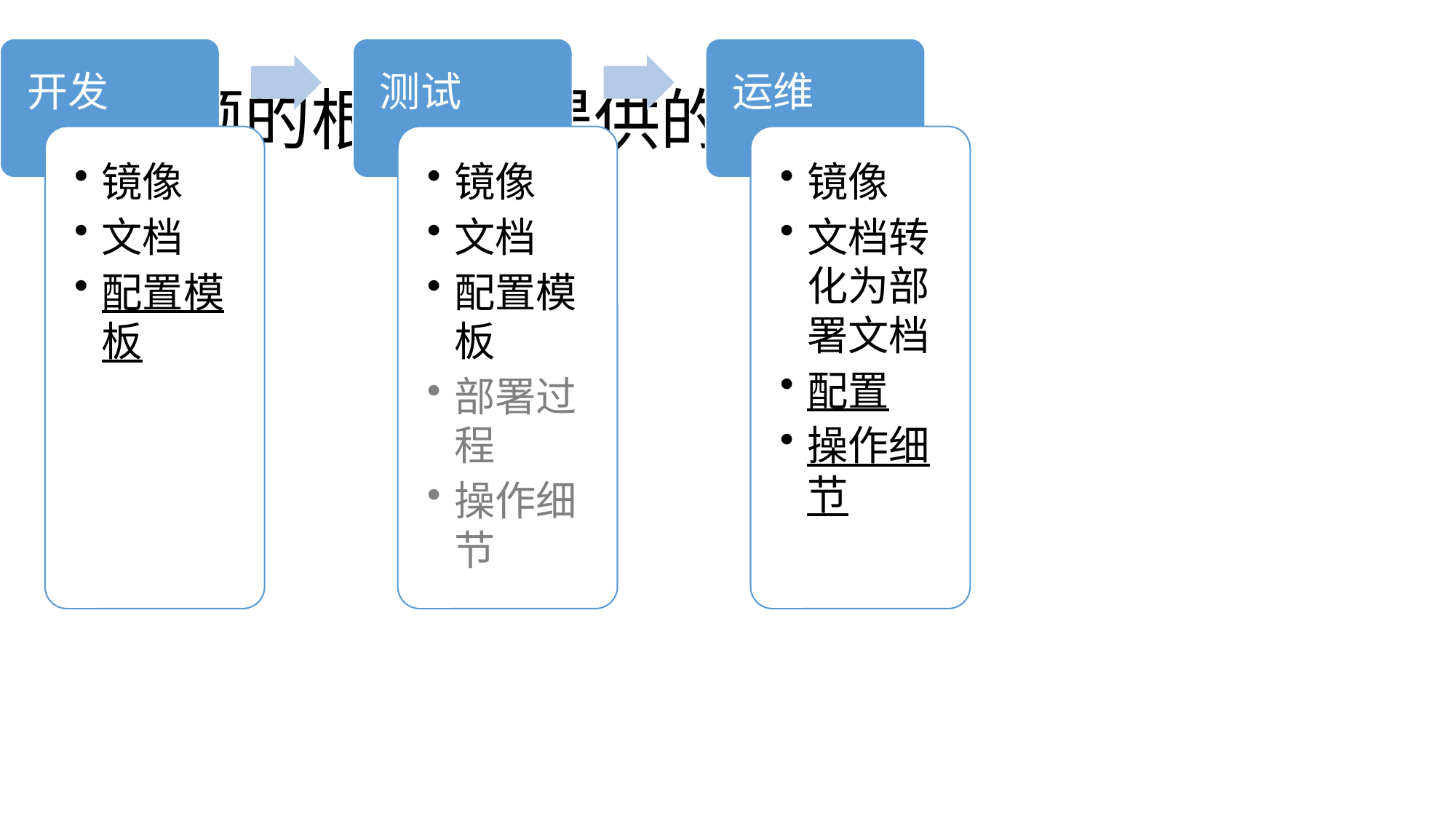

# 问题的根源 - 提供的
开发
镜像
文档
配置模板

测试
镜像
文档
配置模板
部署过程
操作细节

运维
镜像
文档转化为部署文档
配置
操作细节